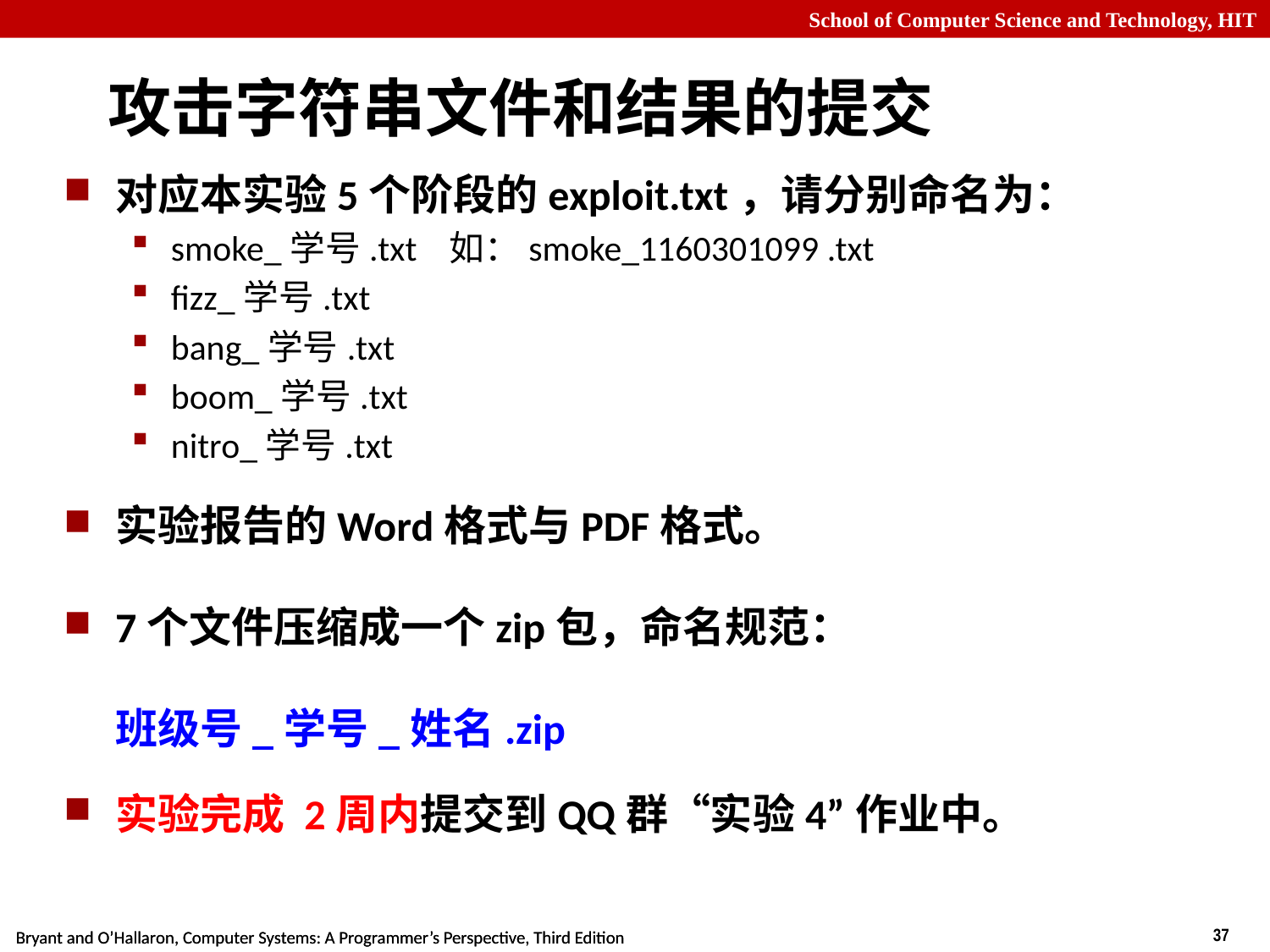

# 攻击字符串文件和结果的提交
对应本实验5个阶段的exploit.txt，请分别命名为：
smoke_学号.txt	  如：smoke_1160301099 .txt
fizz_学号.txt
bang_学号.txt
boom_学号.txt
nitro_学号.txt
实验报告的Word格式与PDF格式。
7个文件压缩成一个zip包，命名规范：
班级号_学号_姓名.zip
实验完成 2周内提交到QQ群“实验4”作业中。